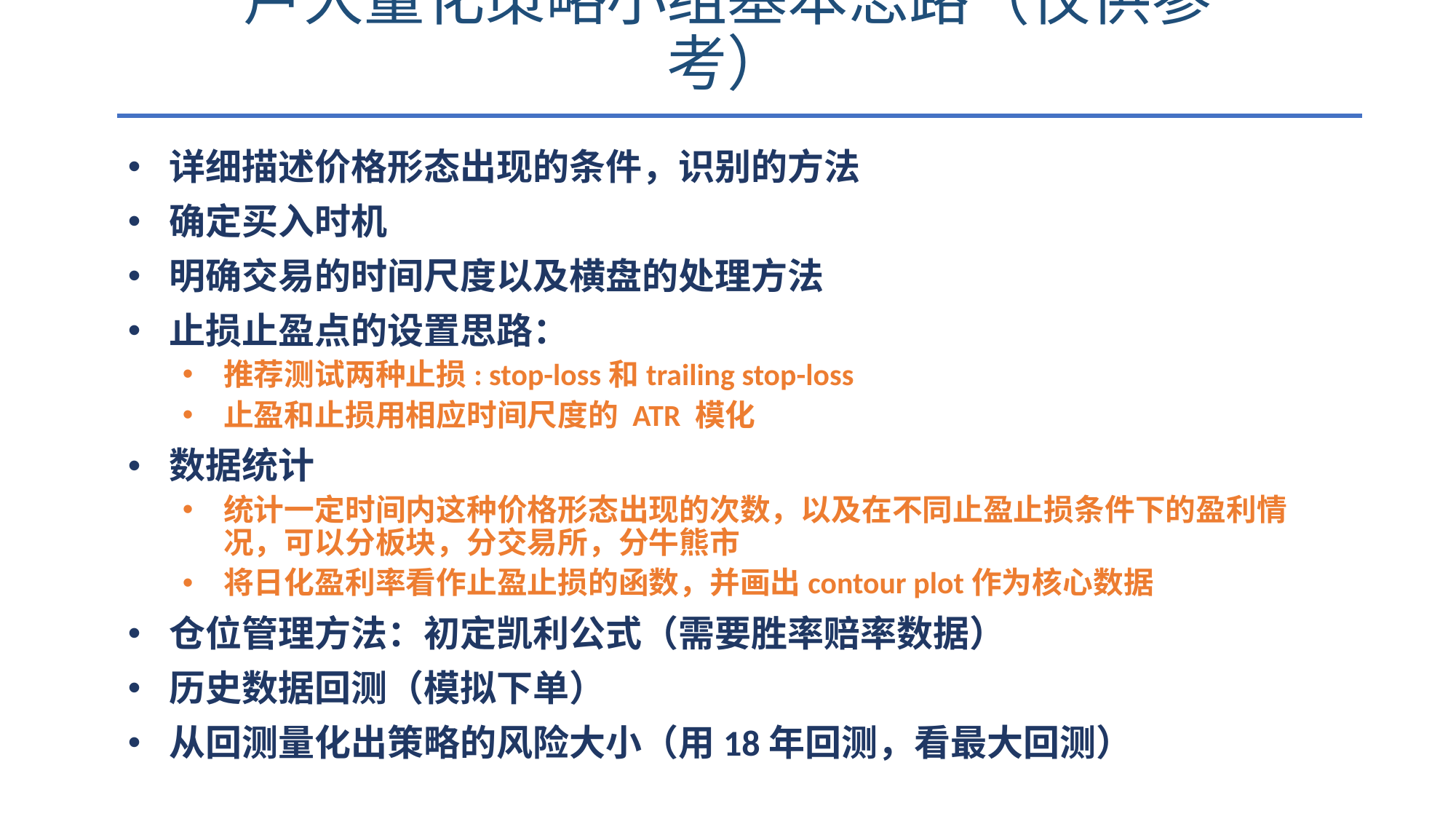

# 卢大量化策略小组基本思路（仅供参考）
详细描述价格形态出现的条件，识别的方法
确定买入时机
明确交易的时间尺度以及横盘的处理方法
止损止盈点的设置思路：
推荐测试两种止损: stop-loss和trailing stop-loss
止盈和止损用相应时间尺度的 ATR 模化
数据统计
统计一定时间内这种价格形态出现的次数，以及在不同止盈止损条件下的盈利情况，可以分板块，分交易所，分牛熊市
将日化盈利率看作止盈止损的函数，并画出contour plot作为核心数据
仓位管理方法：初定凯利公式（需要胜率赔率数据）
历史数据回测（模拟下单）
从回测量化出策略的风险大小（用18年回测，看最大回测）